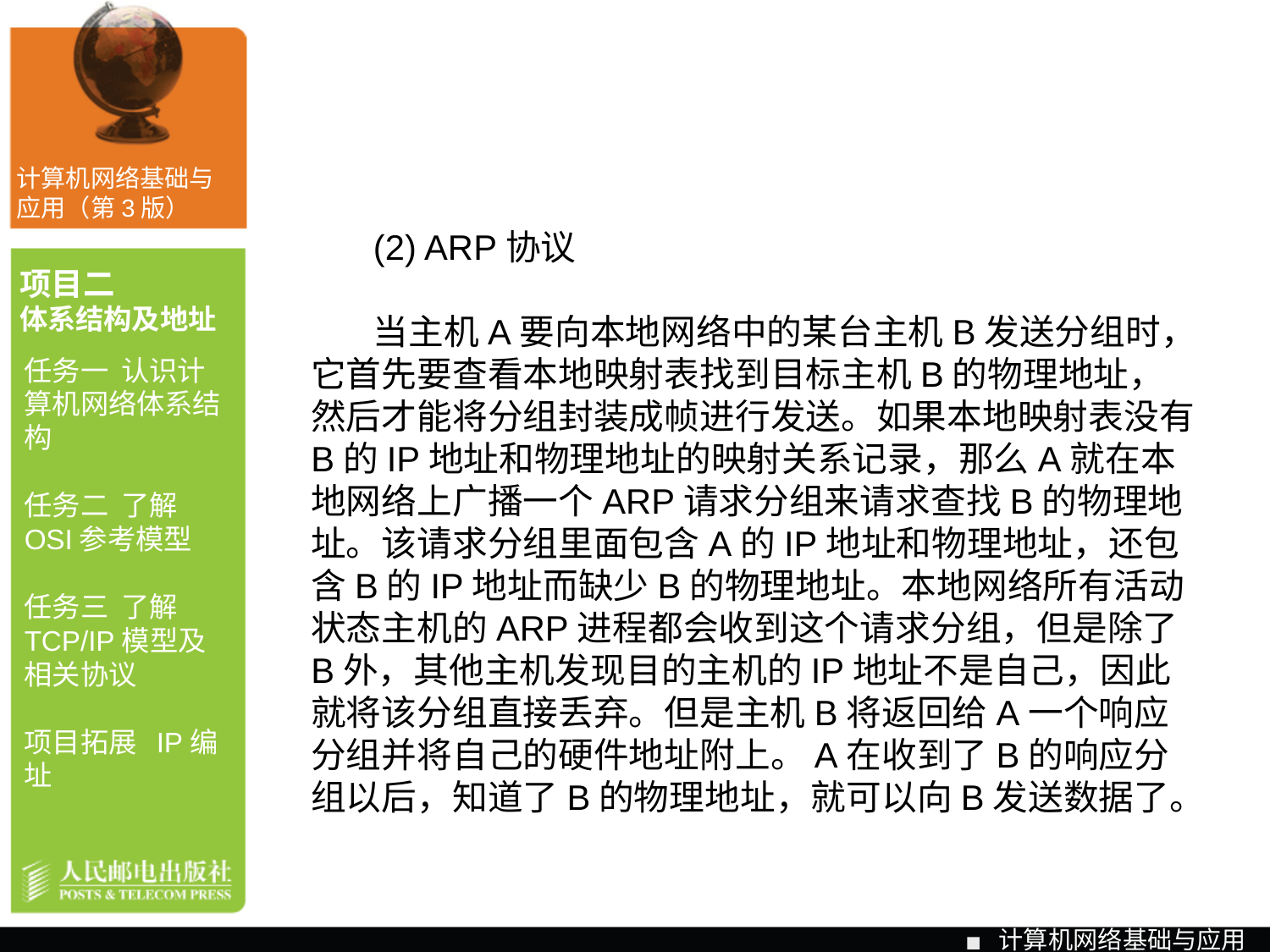

计算机网络基础与应用（第3版）
(2) ARP协议

当主机A要向本地网络中的某台主机B发送分组时，它首先要查看本地映射表找到目标主机B的物理地址，然后才能将分组封装成帧进行发送。如果本地映射表没有B的IP地址和物理地址的映射关系记录，那么A就在本地网络上广播一个ARP请求分组来请求查找B的物理地址。该请求分组里面包含A的IP地址和物理地址，还包含B的IP地址而缺少B的物理地址。本地网络所有活动状态主机的ARP进程都会收到这个请求分组，但是除了B外，其他主机发现目的主机的IP地址不是自己，因此就将该分组直接丢弃。但是主机B将返回给A一个响应分组并将自己的硬件地址附上。A在收到了B的响应分组以后，知道了B的物理地址，就可以向B发送数据了。
项目二
体系结构及地址
任务一  认识计算机网络体系结构

任务二  了解OSI参考模型

任务三  了解TCP/IP模型及相关协议

项目拓展  IP编址

计算机网络基础与应用